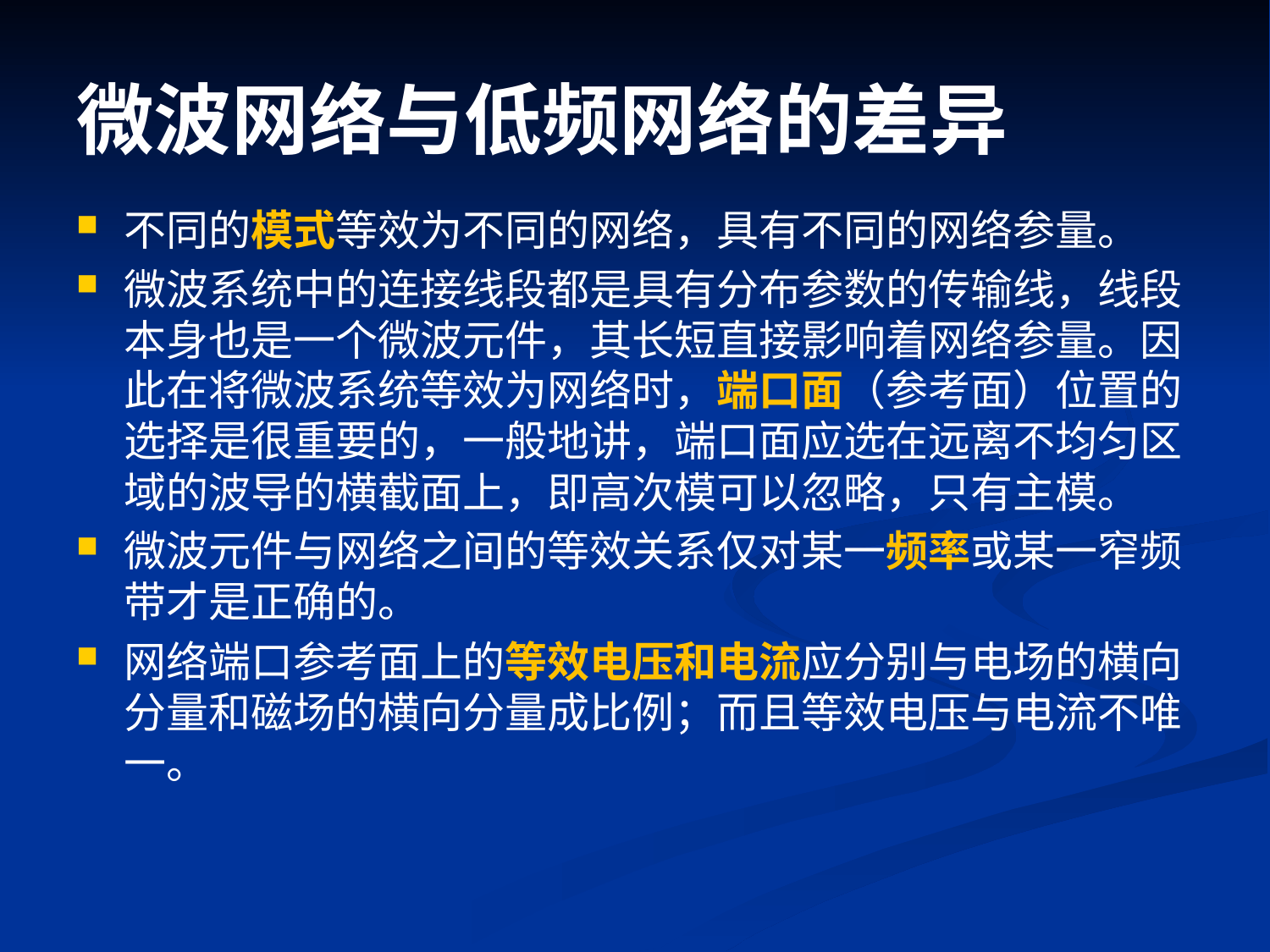

# 微波网络与低频网络的差异
不同的模式等效为不同的网络，具有不同的网络参量。
微波系统中的连接线段都是具有分布参数的传输线，线段本身也是一个微波元件，其长短直接影响着网络参量。因此在将微波系统等效为网络时，端口面（参考面）位置的选择是很重要的，一般地讲，端口面应选在远离不均匀区域的波导的横截面上，即高次模可以忽略，只有主模。
微波元件与网络之间的等效关系仅对某一频率或某一窄频带才是正确的。
网络端口参考面上的等效电压和电流应分别与电场的横向分量和磁场的横向分量成比例；而且等效电压与电流不唯一。